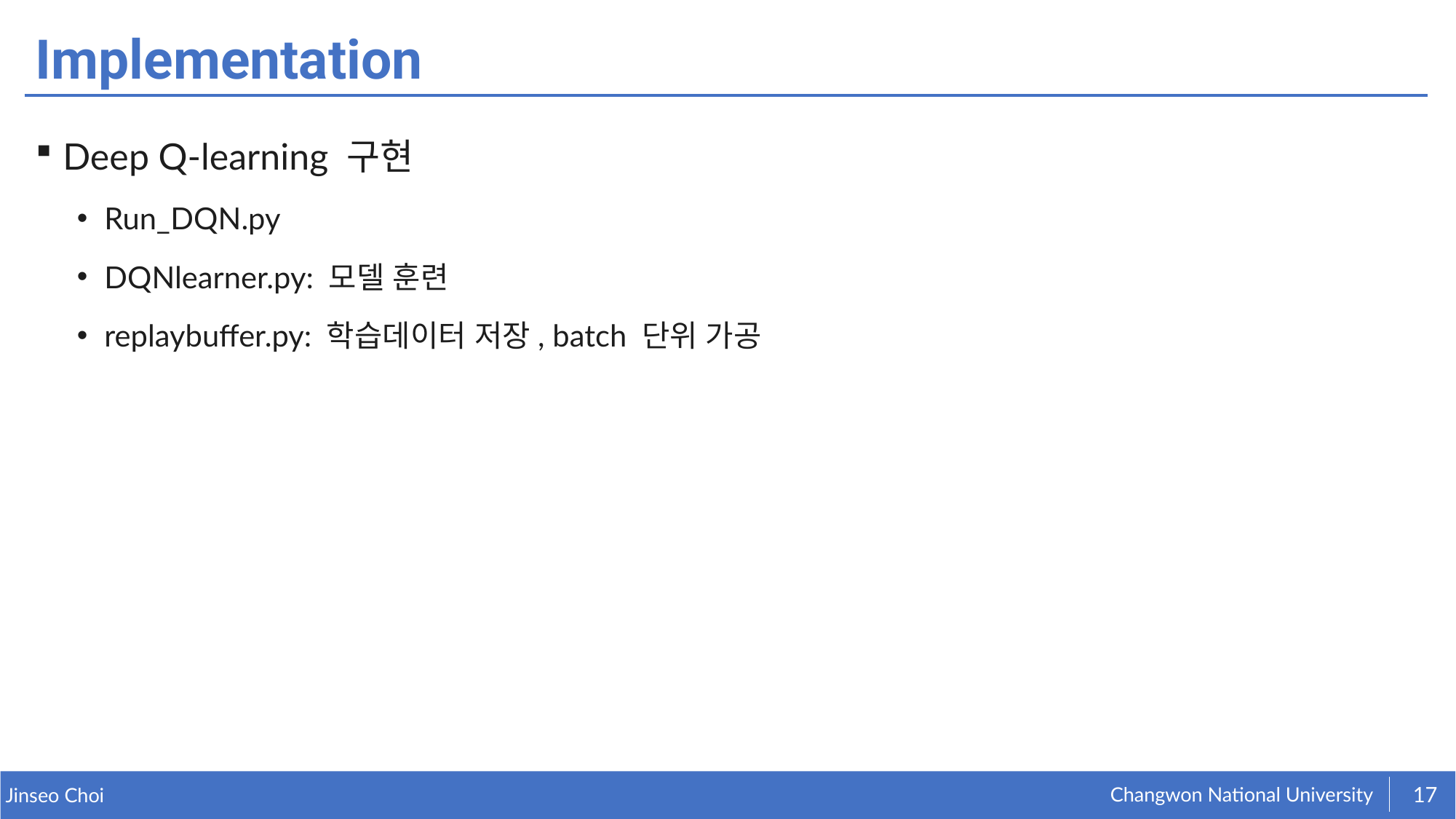

# Implementation
Deep Q-learning 구현
Run_DQN.py
DQNlearner.py: 모델 훈련
replaybuffer.py: 학습데이터 저장, batch 단위 가공

17